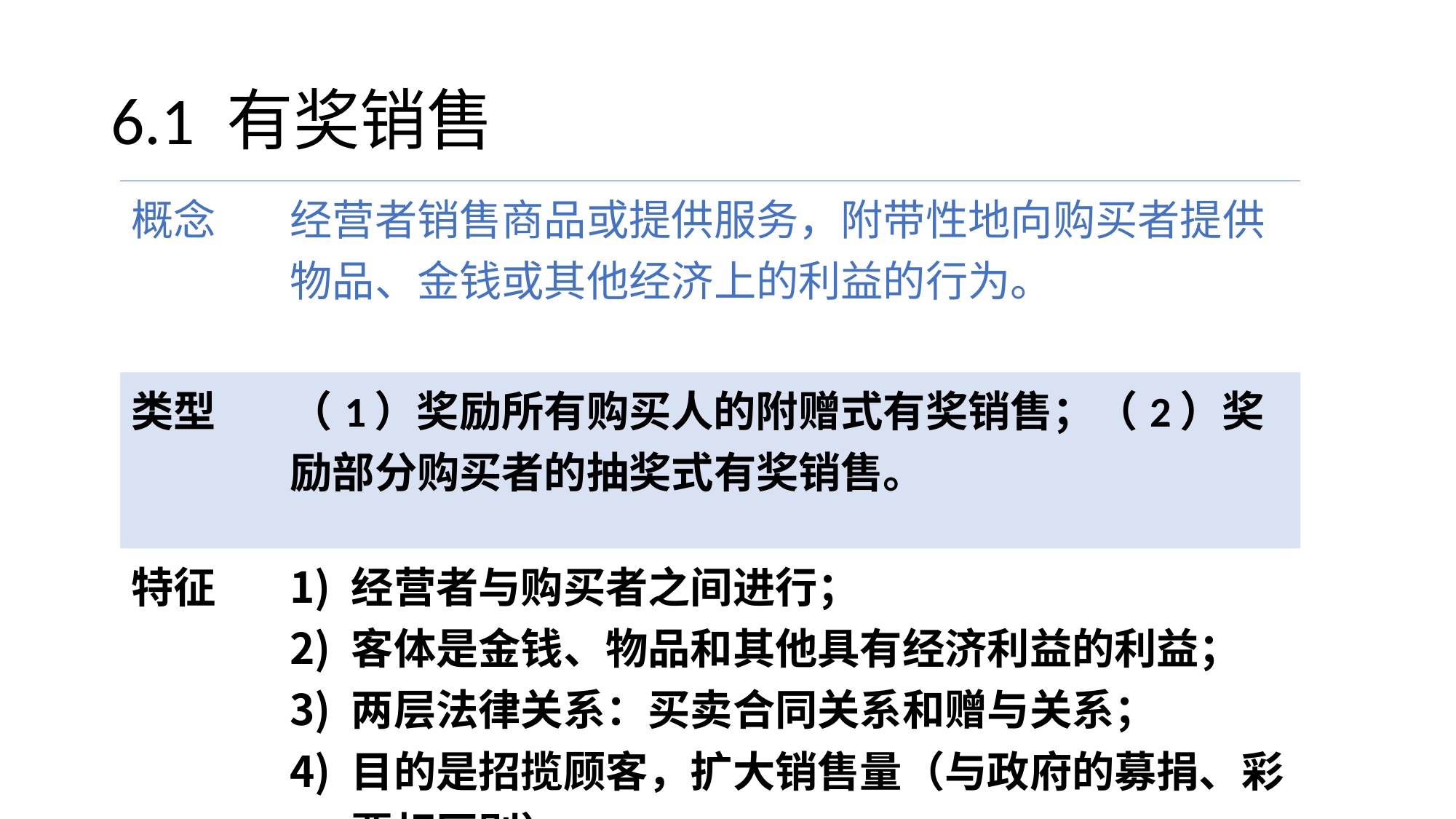

# 6.1 有奖销售
| 概念 | 经营者销售商品或提供服务，附带性地向购买者提供物品、金钱或其他经济上的利益的行为。 |
| --- | --- |
| 类型 | （1）奖励所有购买人的附赠式有奖销售；（2）奖励部分购买者的抽奖式有奖销售。 |
| 特征 | 经营者与购买者之间进行； 客体是金钱、物品和其他具有经济利益的利益； 两层法律关系：买卖合同关系和赠与关系； 目的是招揽顾客，扩大销售量（与政府的募捐、彩票相区别） |